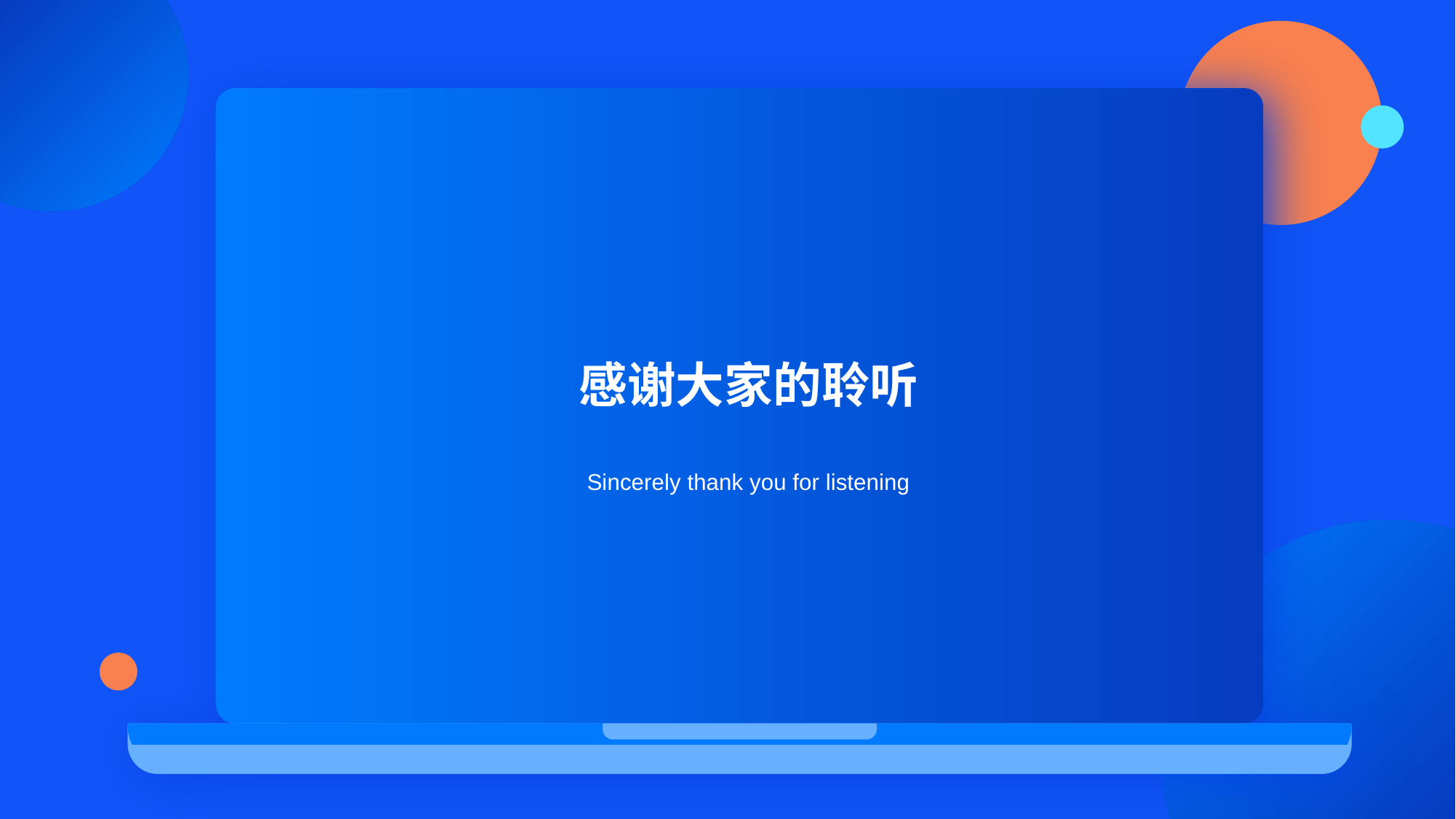

# 感谢大家的聆听
Sincerely thank you for listening